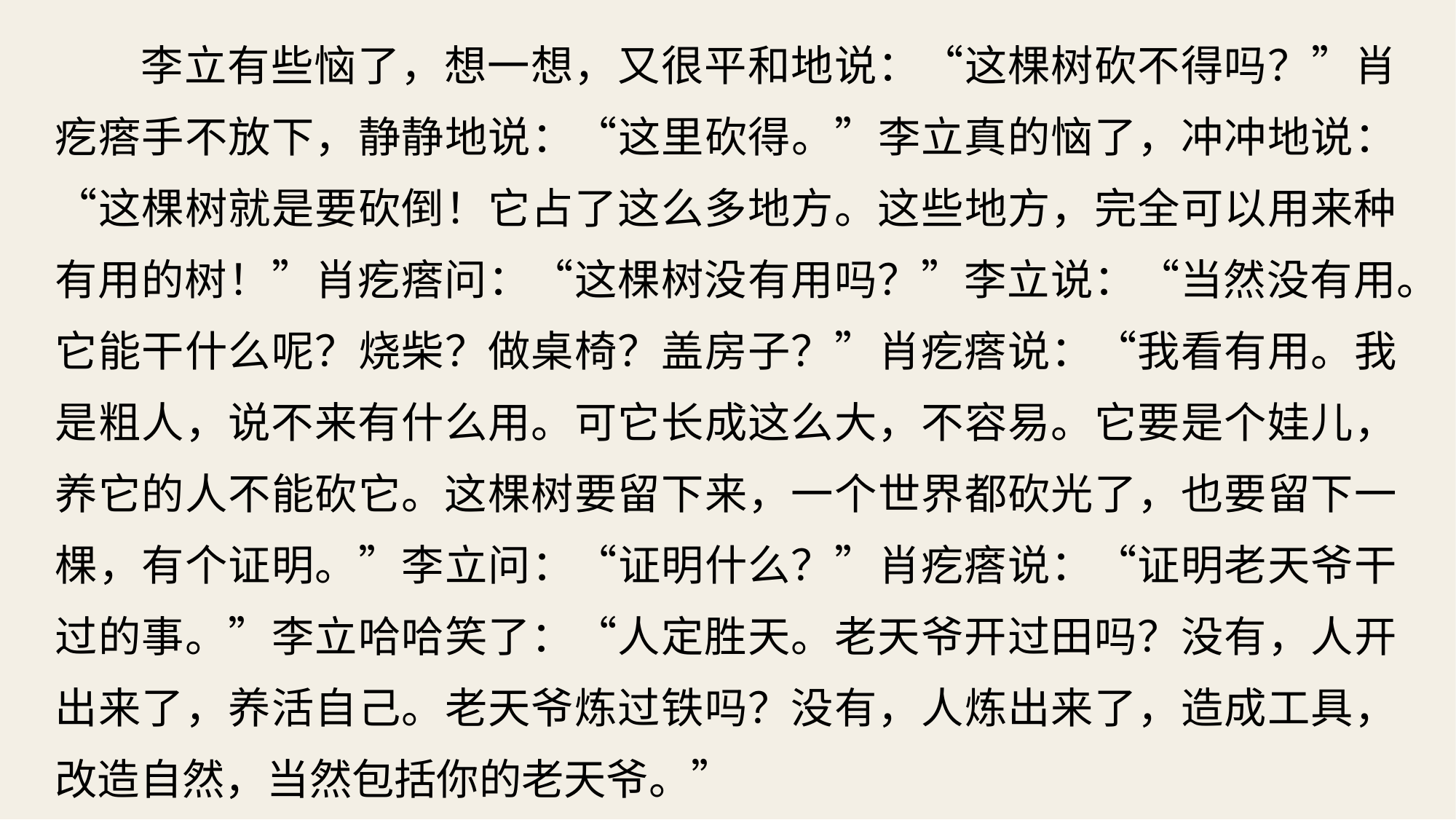

李立有些恼了，想一想，又很平和地说：“这棵树砍不得吗？”肖疙瘩手不放下，静静地说：“这里砍得。”李立真的恼了，冲冲地说：“这棵树就是要砍倒！它占了这么多地方。这些地方，完全可以用来种有用的树！”肖疙瘩问：“这棵树没有用吗？”李立说：“当然没有用。它能干什么呢？烧柴？做桌椅？盖房子？”肖疙瘩说：“我看有用。我是粗人，说不来有什么用。可它长成这么大，不容易。它要是个娃儿，养它的人不能砍它。这棵树要留下来，一个世界都砍光了，也要留下一棵，有个证明。”李立问：“证明什么？”肖疙瘩说：“证明老天爷干过的事。”李立哈哈笑了：“人定胜天。老天爷开过田吗？没有，人开出来了，养活自己。老天爷炼过铁吗？没有，人炼出来了，造成工具，改造自然，当然包括你的老天爷。”